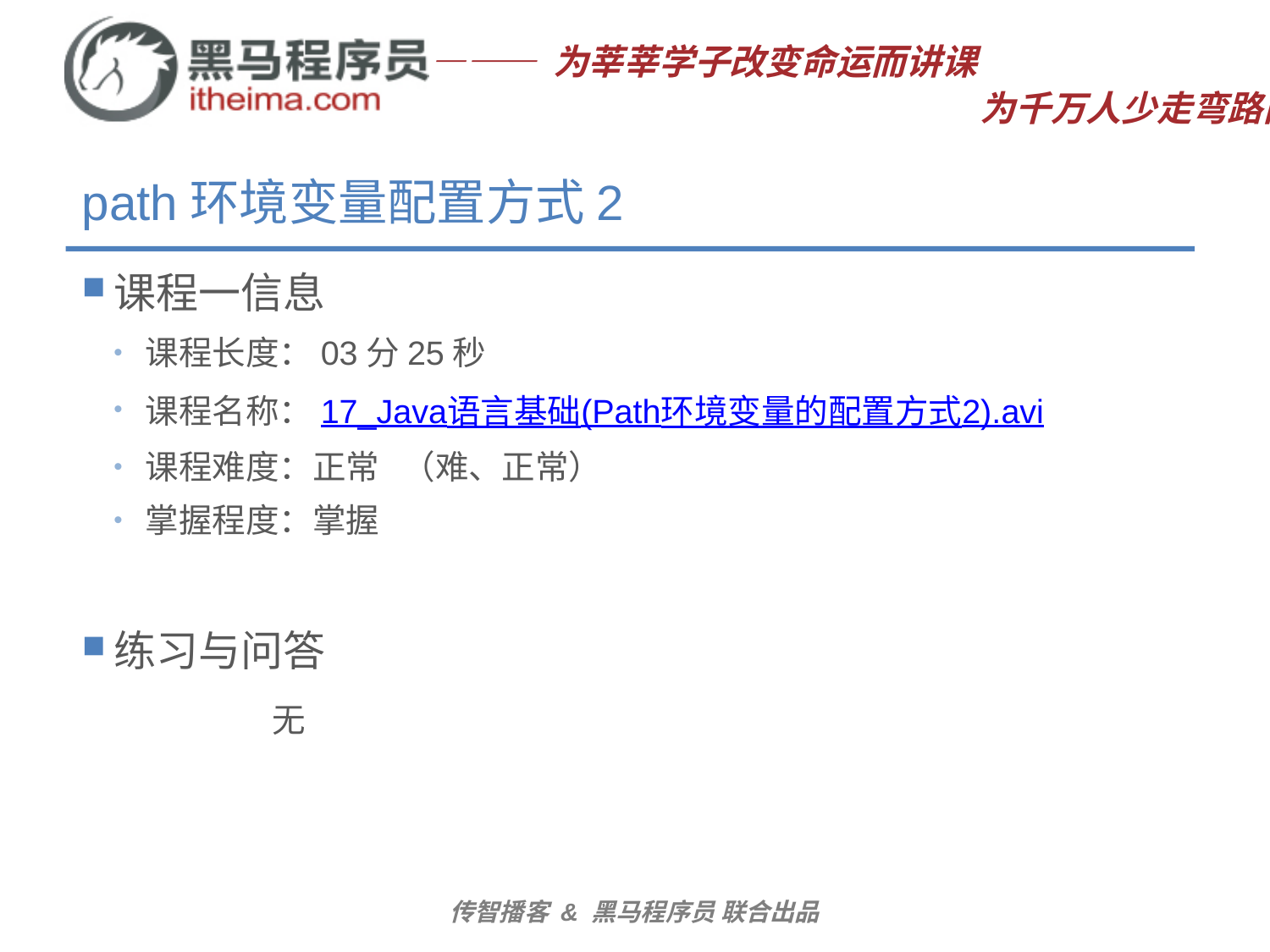

# path环境变量配置方式2
课程一信息
课程长度：03分25秒
课程名称：17_Java语言基础(Path环境变量的配置方式2).avi
课程难度：正常   （难、正常）
掌握程度：掌握

练习与问答
	无